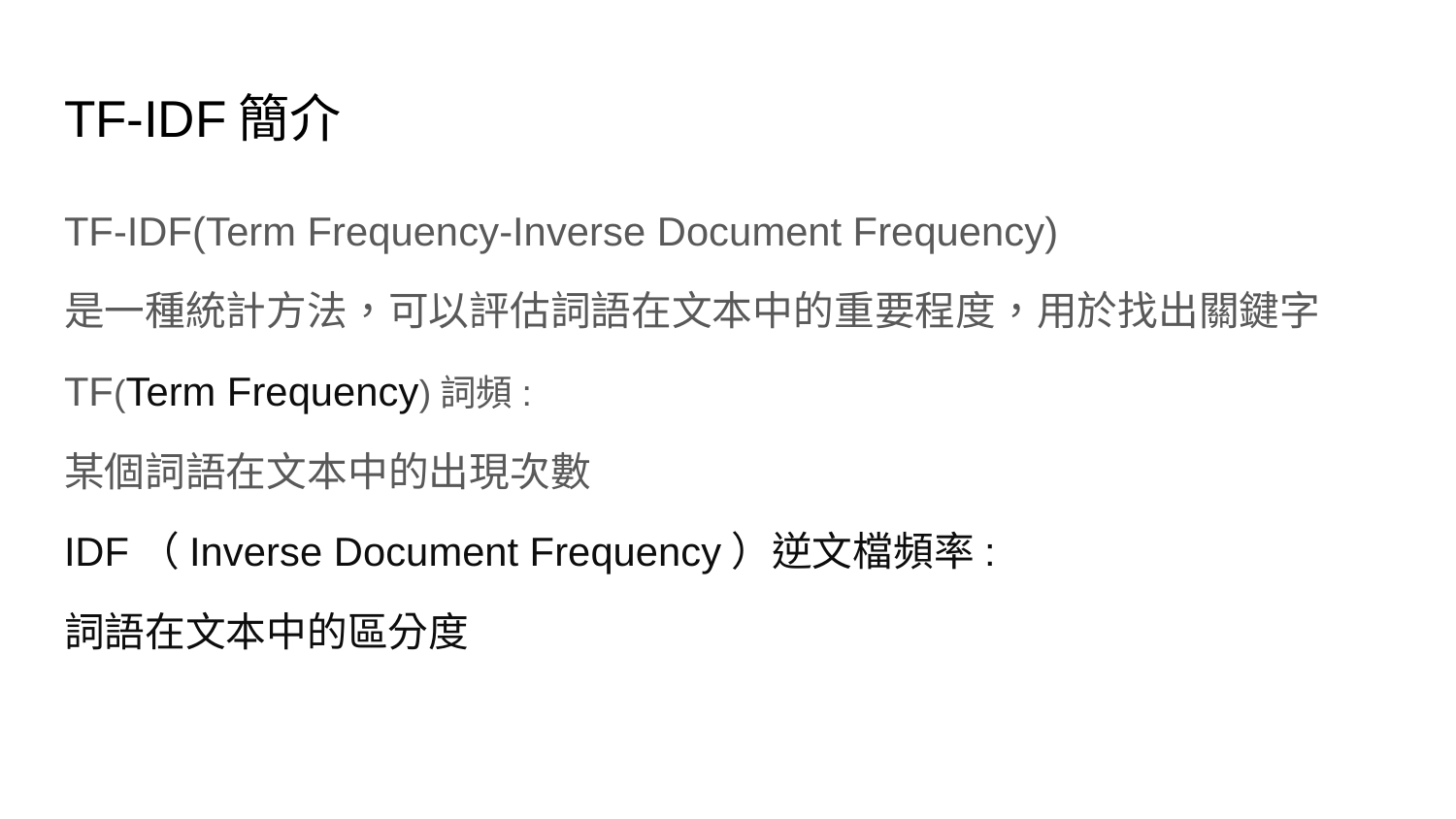

# TF-IDF簡介
TF-IDF(Term Frequency-Inverse Document Frequency)
是一種統計方法，可以評估詞語在文本中的重要程度，用於找出關鍵字
TF(Term Frequency)詞頻:
某個詞語在文本中的出現次數
IDF（Inverse Document Frequency）逆文檔頻率:
詞語在文本中的區分度